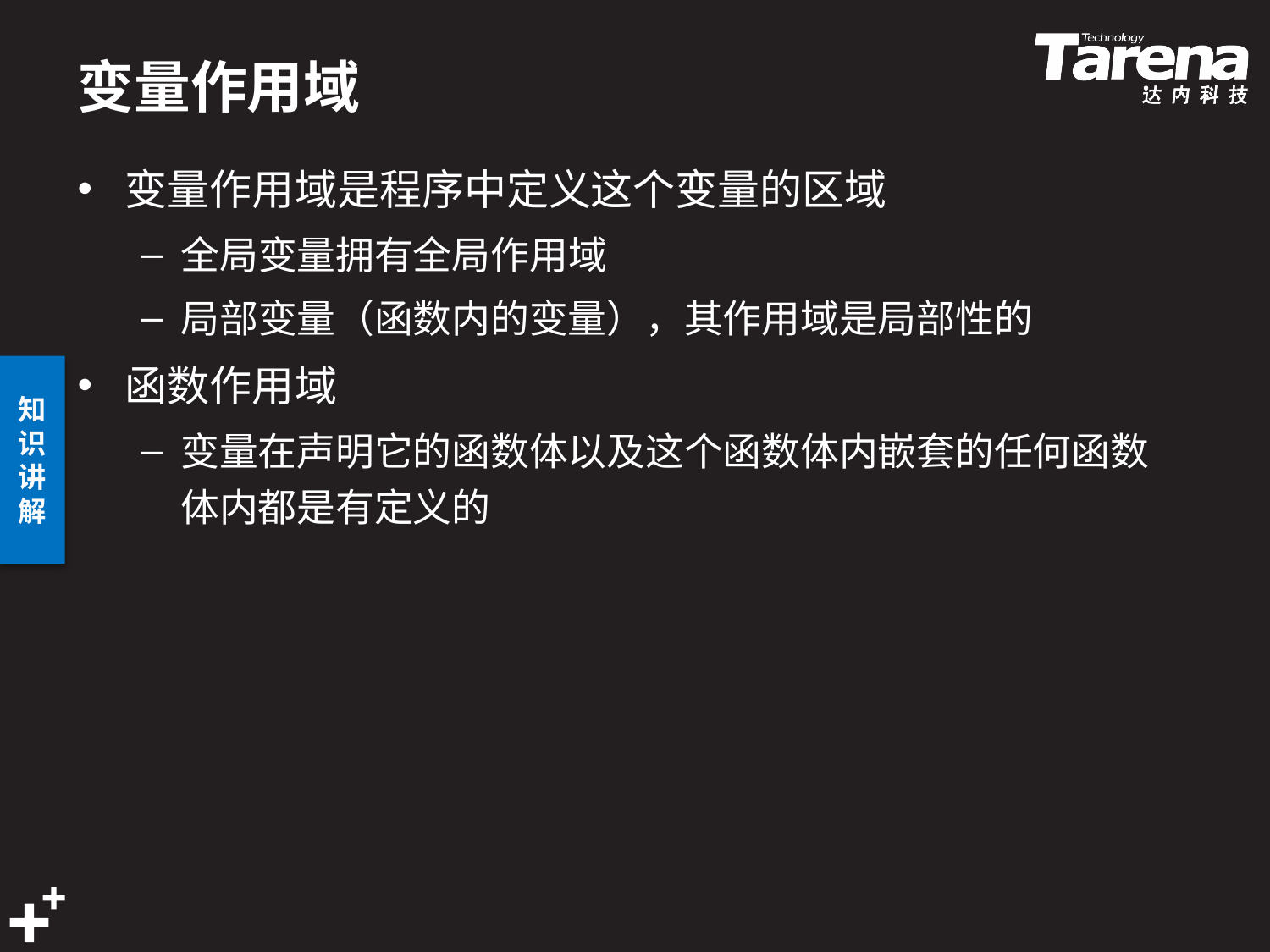

# 变量作用域
变量作用域是程序中定义这个变量的区域
全局变量拥有全局作用域
局部变量（函数内的变量），其作用域是局部性的
函数作用域
变量在声明它的函数体以及这个函数体内嵌套的任何函数体内都是有定义的